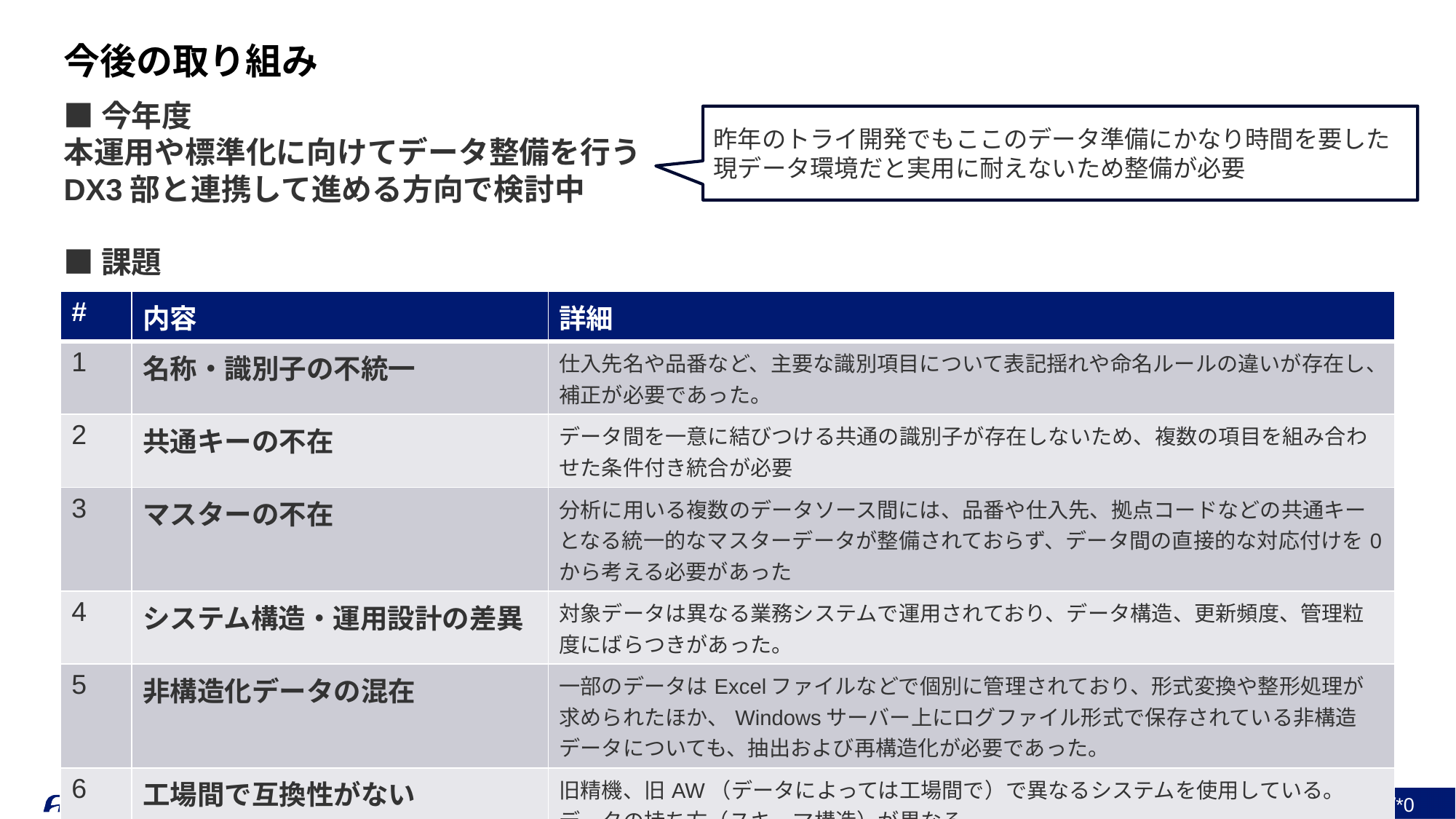

今後の取り組み
■今年度
本運用や標準化に向けてデータ整備を行う
DX3部と連携して進める方向で検討中

■課題
昨年のトライ開発でもここのデータ準備にかなり時間を要した
現データ環境だと実用に耐えないため整備が必要
| # | 内容 | 詳細 |
| --- | --- | --- |
| 1 | 名称・識別子の不統一 | 仕入先名や品番など、主要な識別項目について表記揺れや命名ルールの違いが存在し、補正が必要であった。 |
| 2 | 共通キーの不在 | データ間を一意に結びつける共通の識別子が存在しないため、複数の項目を組み合わせた条件付き統合が必要 |
| 3 | マスターの不在 | 分析に用いる複数のデータソース間には、品番や仕入先、拠点コードなどの共通キーとなる統一的なマスターデータが整備されておらず、データ間の直接的な対応付けを0から考える必要があった |
| 4 | システム構造・運用設計の差異 | 対象データは異なる業務システムで運用されており、データ構造、更新頻度、管理粒度にばらつきがあった。 |
| 5 | 非構造化データの混在 | 一部のデータはExcelファイルなどで個別に管理されており、形式変換や整形処理が求められたほか、Windowsサーバー上にログファイル形式で保存されている非構造データについても、抽出および再構造化が必要であった。 |
| 6 | 工場間で互換性がない | 旧精機、旧AW（データによっては工場間で）で異なるシステムを使用している。データの持ち方（スキーマ構造）が異なる |
May 25, 2025